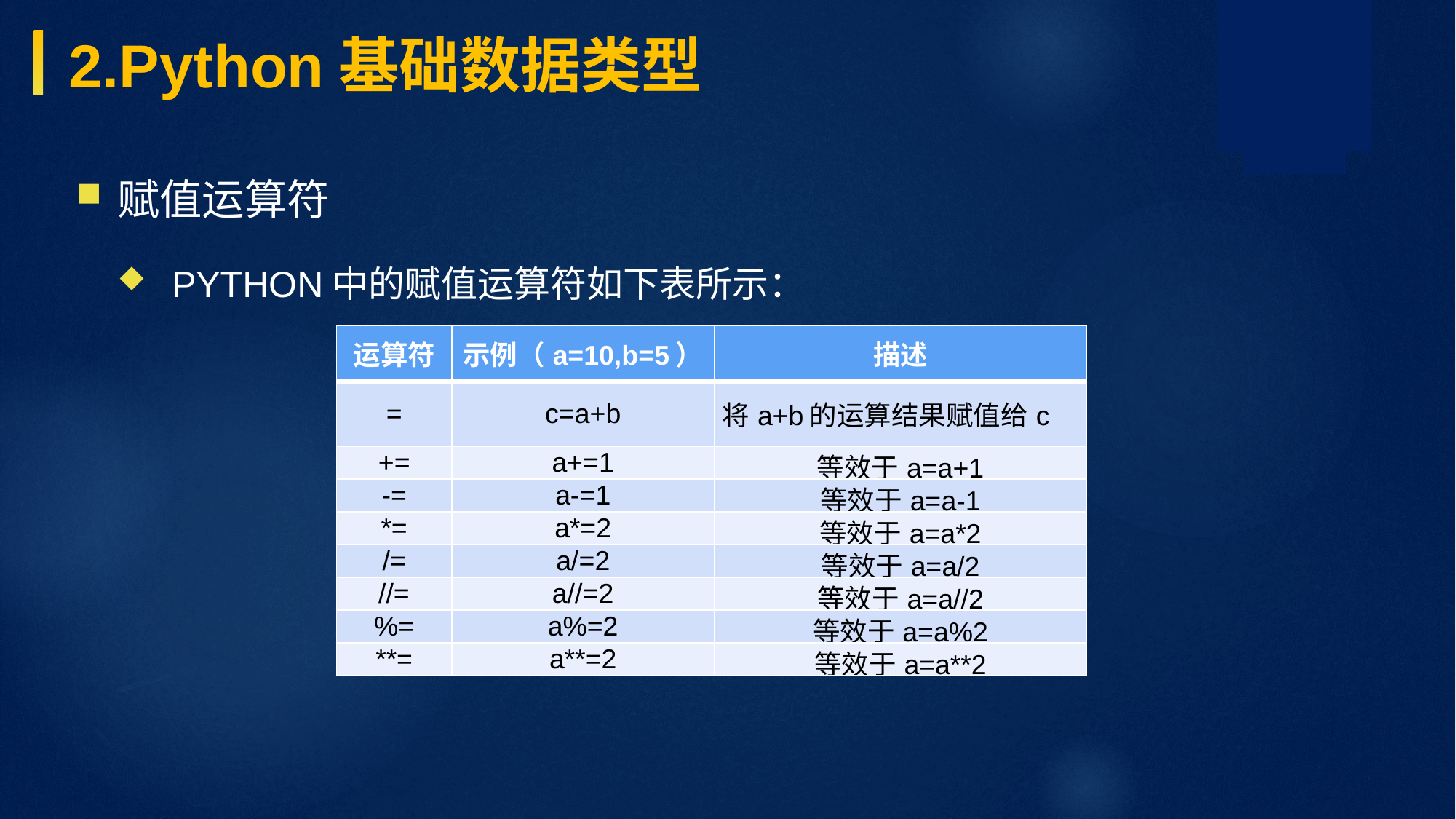

2.Python基础数据类型
赋值运算符
Python中的赋值运算符如下表所示：
| 运算符 | 示例（a=10,b=5） | 描述 |
| --- | --- | --- |
| = | c=a+b | 将a+b的运算结果赋值给c |
| += | a+=1 | 等效于a=a+1 |
| -= | a-=1 | 等效于a=a-1 |
| \*= | a\*=2 | 等效于a=a\*2 |
| /= | a/=2 | 等效于a=a/2 |
| //= | a//=2 | 等效于a=a//2 |
| %= | a%=2 | 等效于a=a%2 |
| \*\*= | a\*\*=2 | 等效于a=a\*\*2 |